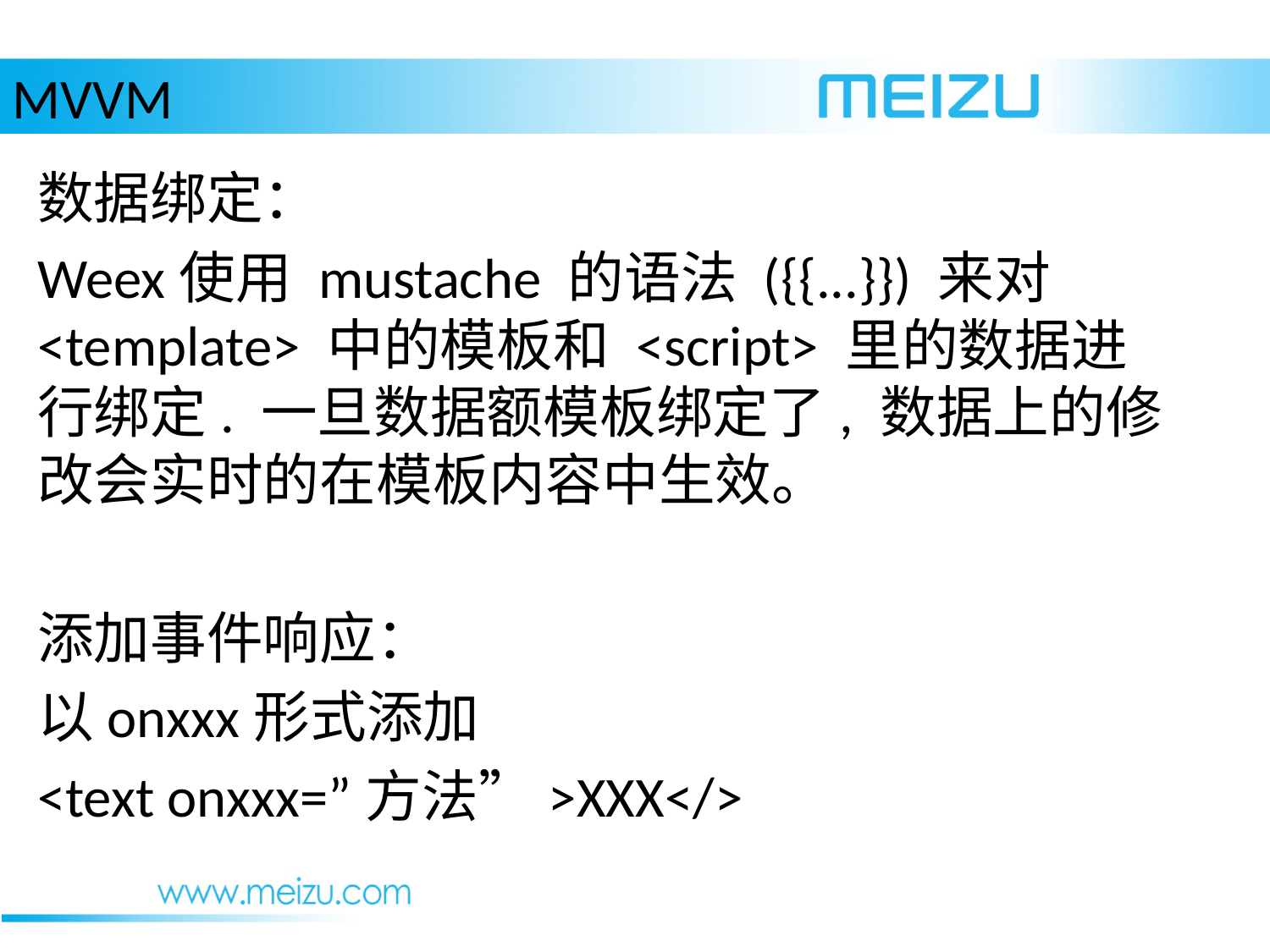

MVVM

数据绑定：
Weex使用 mustache 的语法 ({{...}}) 来对 <template> 中的模板和 <script> 里的数据进行绑定. 一旦数据额模板绑定了, 数据上的修改会实时的在模板内容中生效。

添加事件响应：
以onxxx形式添加
<text onxxx=”方法”>XXX</>